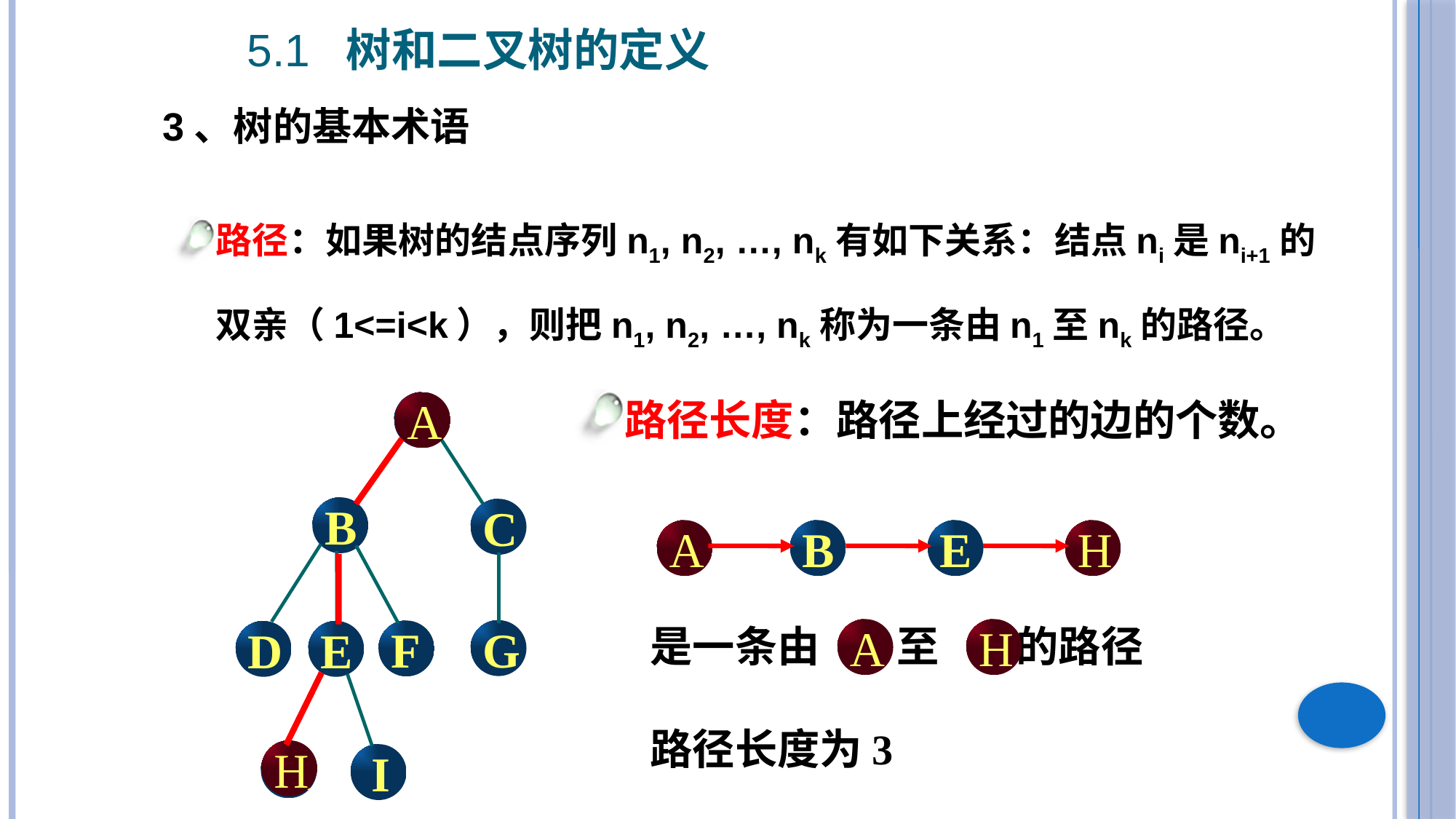

5.1  树和二叉树的定义
3、树的基本术语
路径：如果树的结点序列n1, n2, …, nk有如下关系：结点ni是ni+1的双亲（1<=i<k），则把n1, n2, …, nk称为一条由n1至nk的路径。
A

B
C

G
F
D
E

H
I
A
路径长度：路径上经过的边的个数。

A
B
E
H

是一条由        至        的路径

路径长度为3
A
H

H